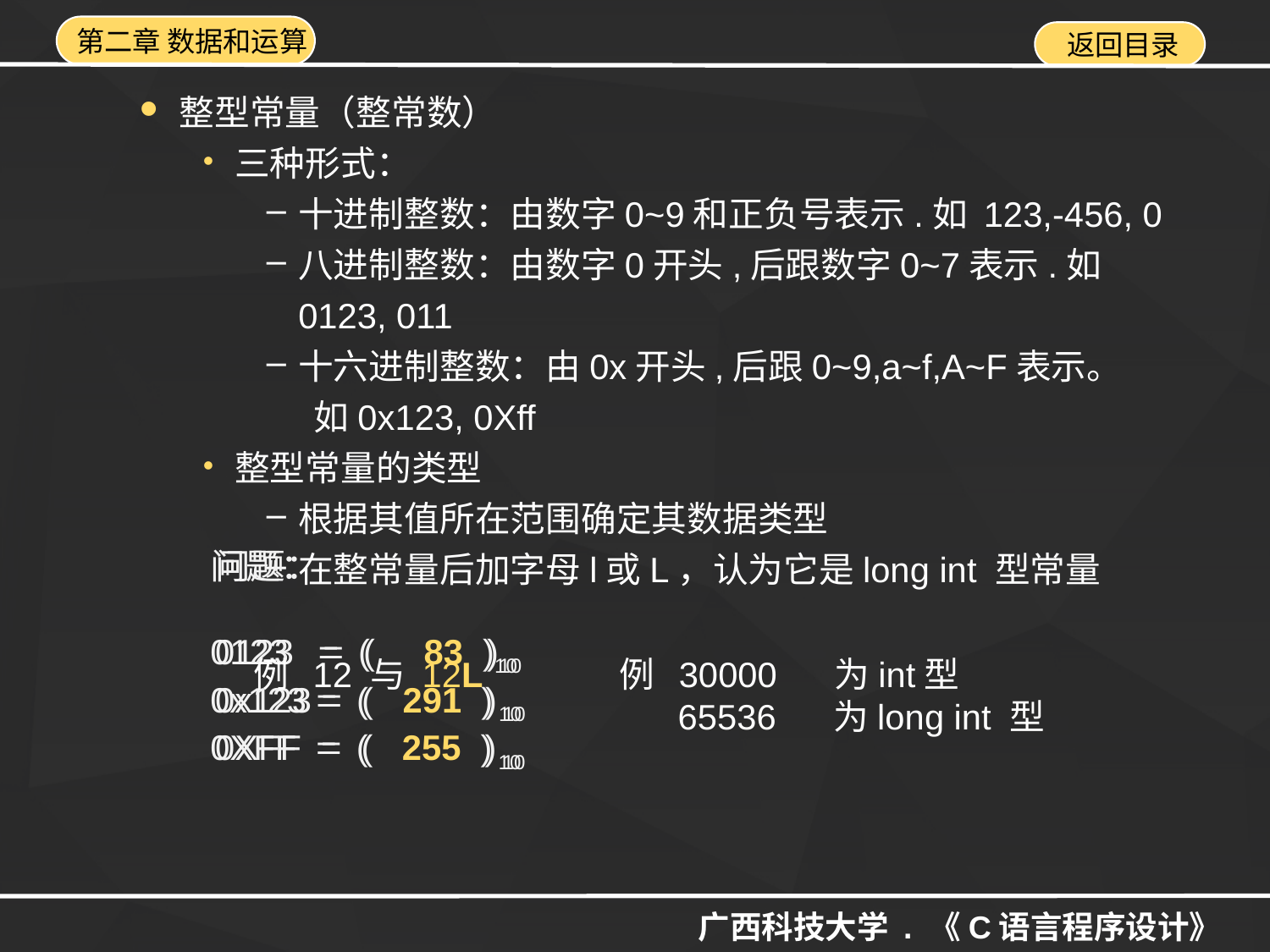

整型常量（整常数）
三种形式：
十进制整数：由数字0~9和正负号表示.如 123,-456, 0
八进制整数：由数字0开头,后跟数字0~7表示.如0123, 011
十六进制整数：由0x开头,后跟0~9,a~f,A~F表示。            如0x123, 0Xff
整型常量的类型
根据其值所在范围确定其数据类型
在整常量后加字母l或L，认为它是long int 型常量
问题：

0123   =  (            )10
0x123 =  (            ) 10
0XFF  =  (            ) 10
问题：

0123   =  (     83  )10
0x123 =  (   291  ) 10
0XFF  =  (   255  ) 10
例  12 与 12L
例  30000     为int型
      65536     为long int 型